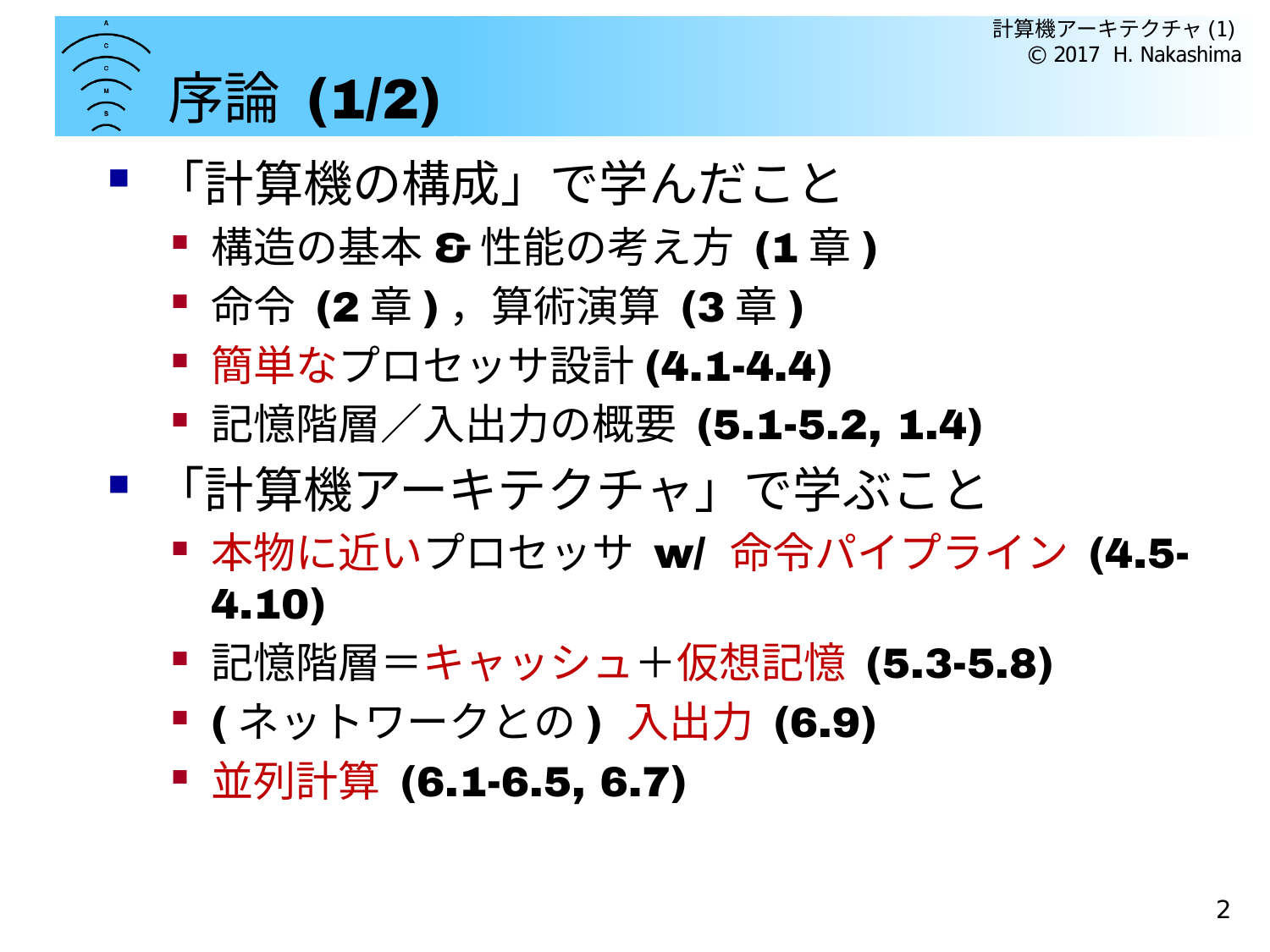

計算機アーキテクチャ(1)  © 2017  H. Nakashima
# 序論 (1/2)
「計算機の構成」で学んだこと
構造の基本&性能の考え方 (1章)
命令 (2章)，算術演算 (3章)
簡単なプロセッサ設計(4.1-4.4)
記憶階層／入出力の概要 (5.1-5.2, 1.4)
「計算機アーキテクチャ」で学ぶこと
本物に近いプロセッサ w/ 命令パイプライン (4.5-4.10)
記憶階層＝キャッシュ＋仮想記憶 (5.3-5.8)
(ネットワークとの) 入出力 (6.9)
並列計算 (6.1-6.5, 6.7)
2